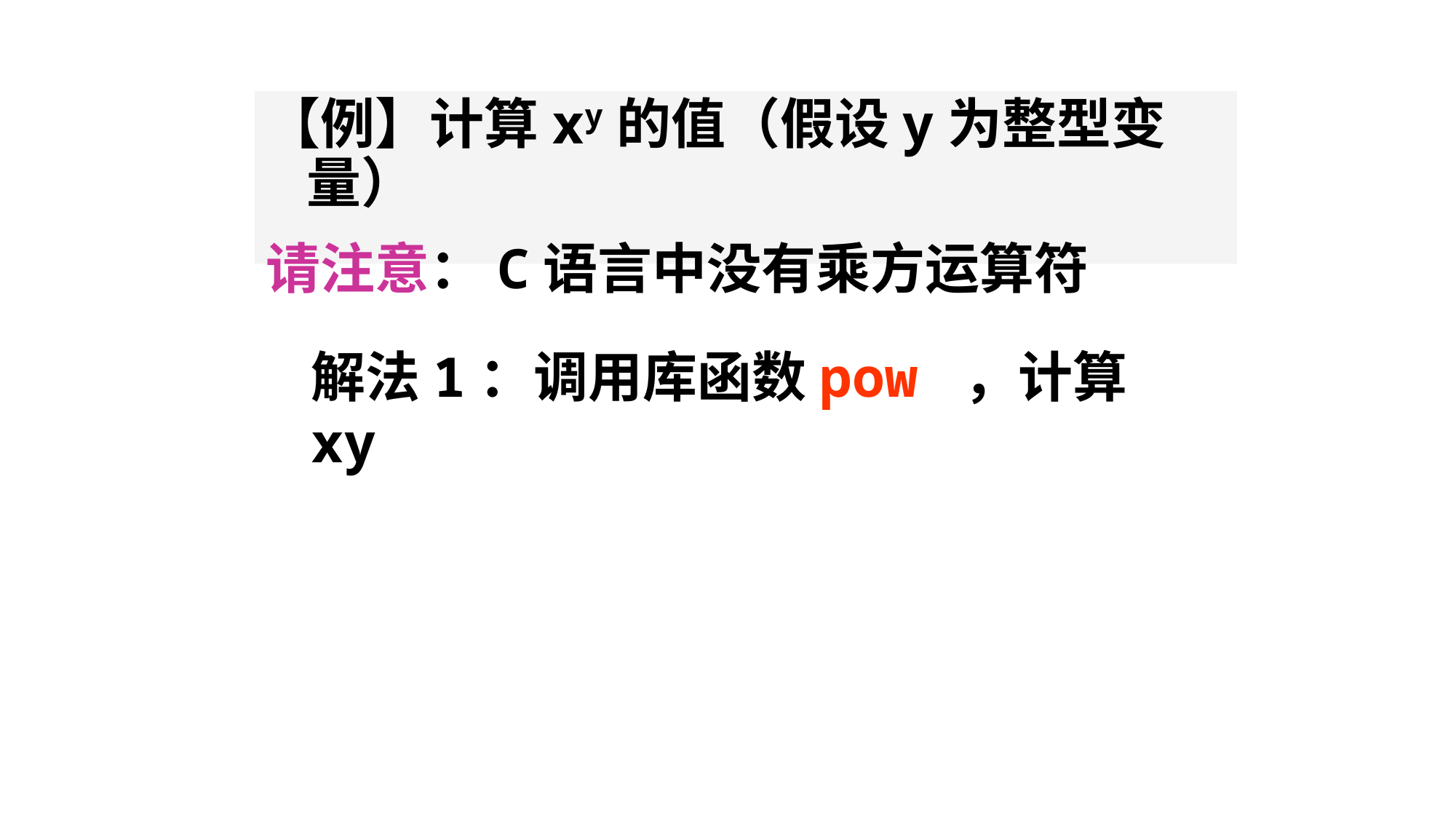

【例】计算xy的值（假设y为整型变量）
请注意：C语言中没有乘方运算符
解法1：调用库函数pow ，计算xy